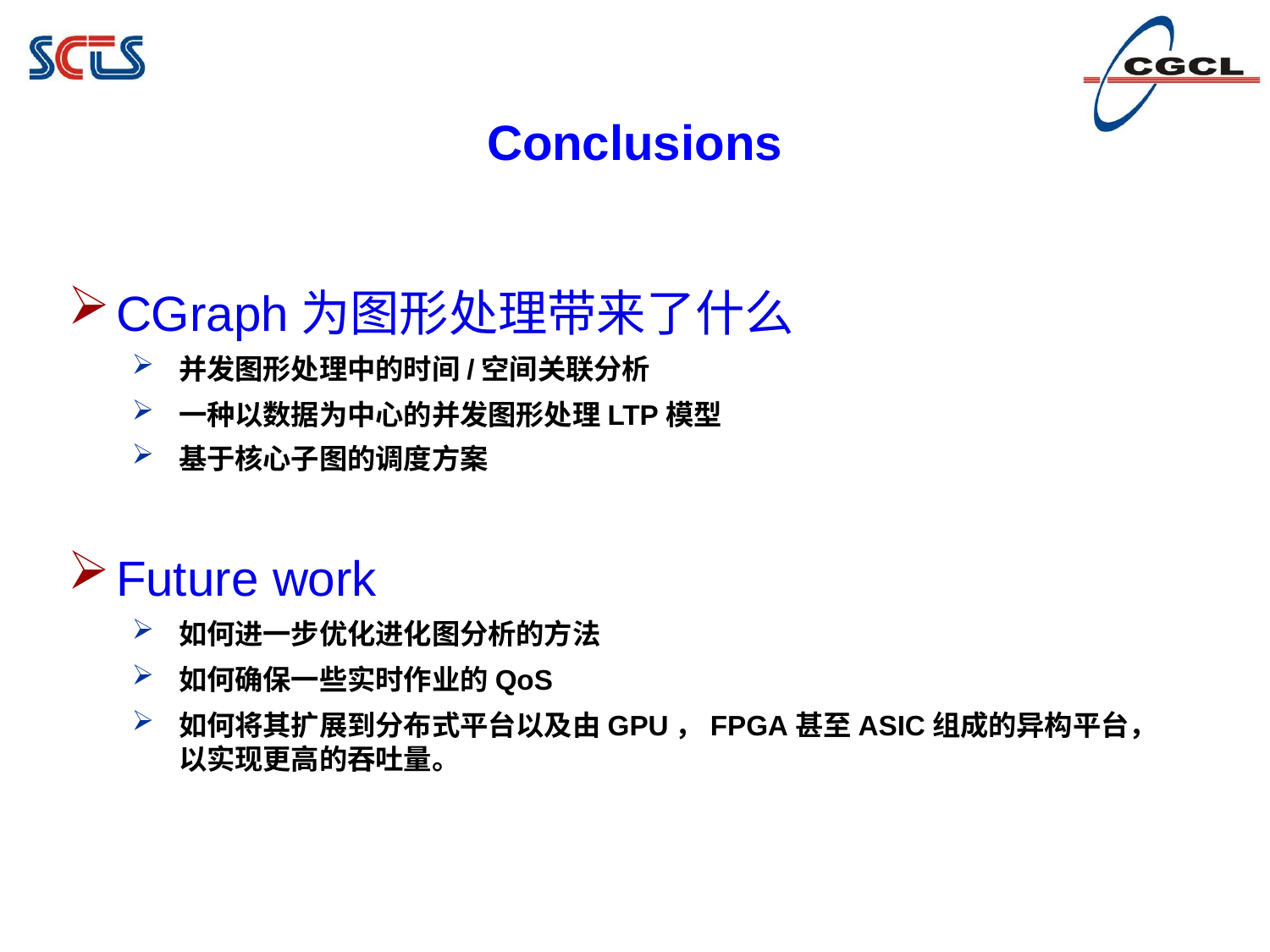

# Conclusions
CGraph为图形处理带来了什么
并发图形处理中的时间/空间关联分析
一种以数据为中心的并发图形处理LTP模型
基于核心子图的调度方案
Future work
如何进一步优化进化图分析的方法
如何确保一些实时作业的QoS
如何将其扩展到分布式平台以及由GPU，FPGA甚至ASIC组成的异构平台，以实现更高的吞吐量。